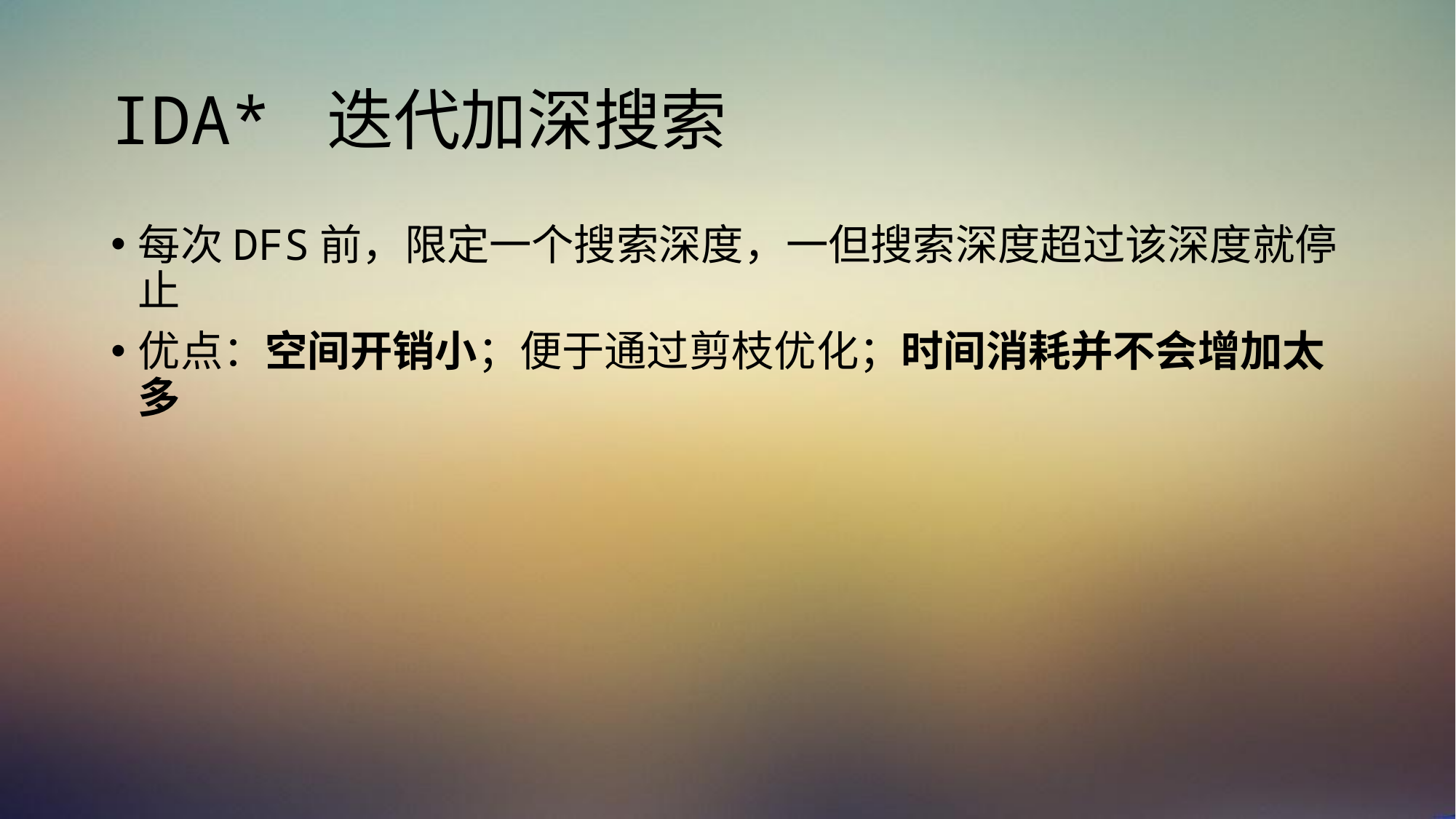

# IDA* 迭代加深搜索
每次DFS前，限定一个搜索深度，一但搜索深度超过该深度就停止
优点：空间开销小；便于通过剪枝优化；时间消耗并不会增加太多